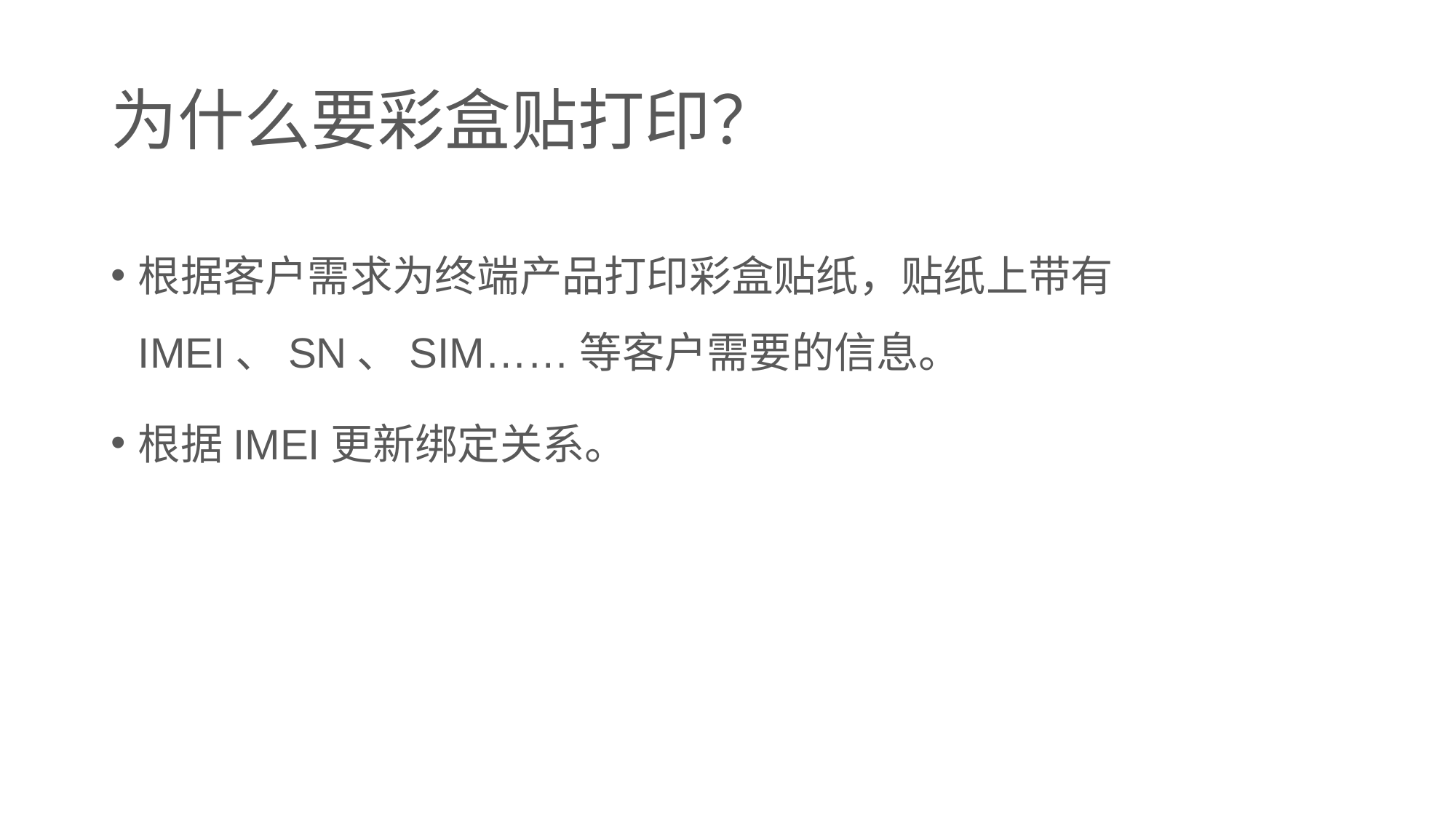

# 为什么要彩盒贴打印？
根据客户需求为终端产品打印彩盒贴纸，贴纸上带有IMEI、SN、SIM……等客户需要的信息。
根据IMEI更新绑定关系。